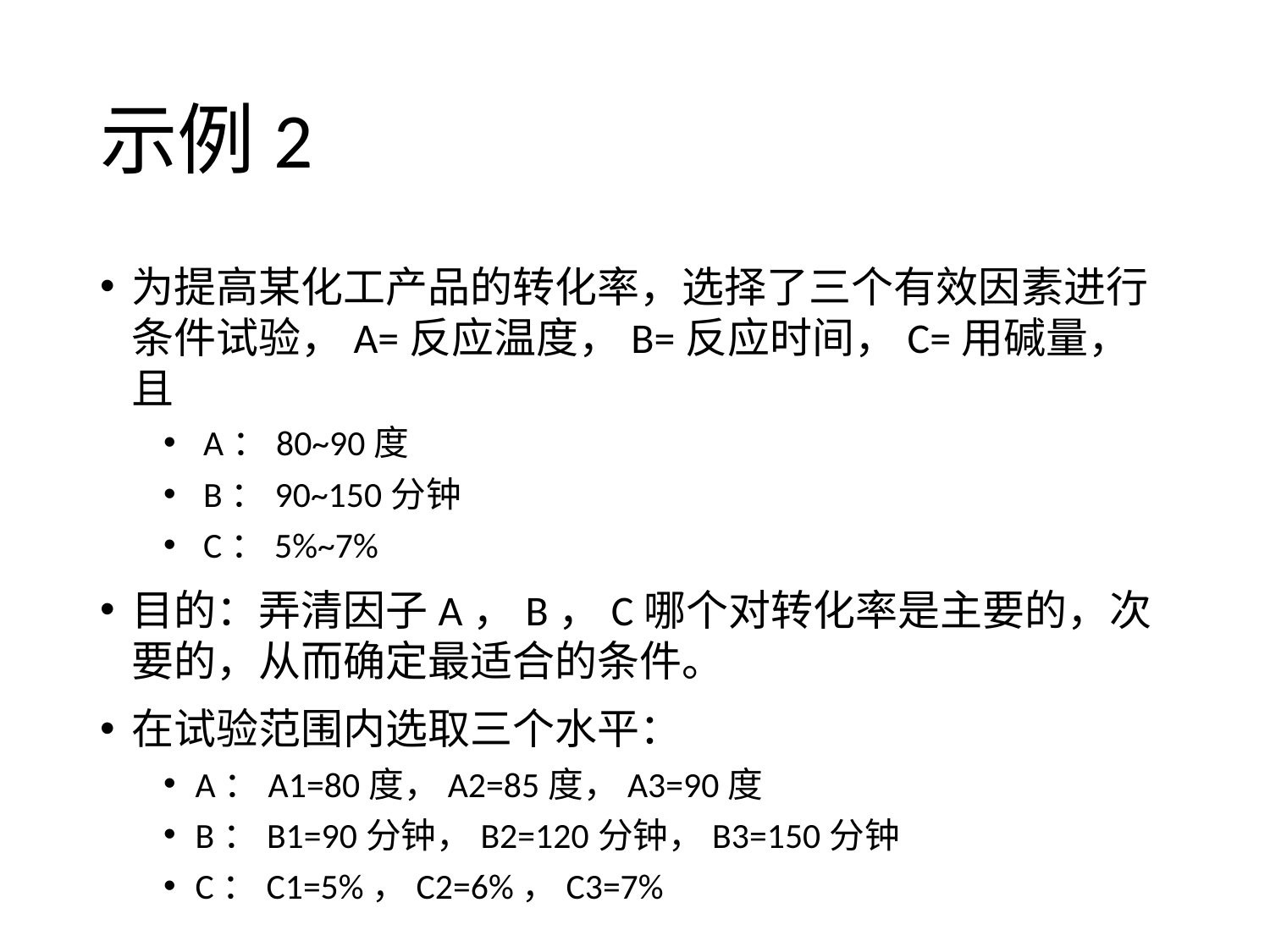

# 示例2
为提高某化工产品的转化率，选择了三个有效因素进行条件试验，A=反应温度，B=反应时间，C=用碱量，且
 A：80~90度
 B：90~150分钟
 C：5%~7%
目的：弄清因子A，B，C哪个对转化率是主要的，次要的，从而确定最适合的条件。
在试验范围内选取三个水平：
A：A1=80度，A2=85度，A3=90度
B：B1=90分钟，B2=120分钟，B3=150分钟
C：C1=5%，C2=6%，C3=7%